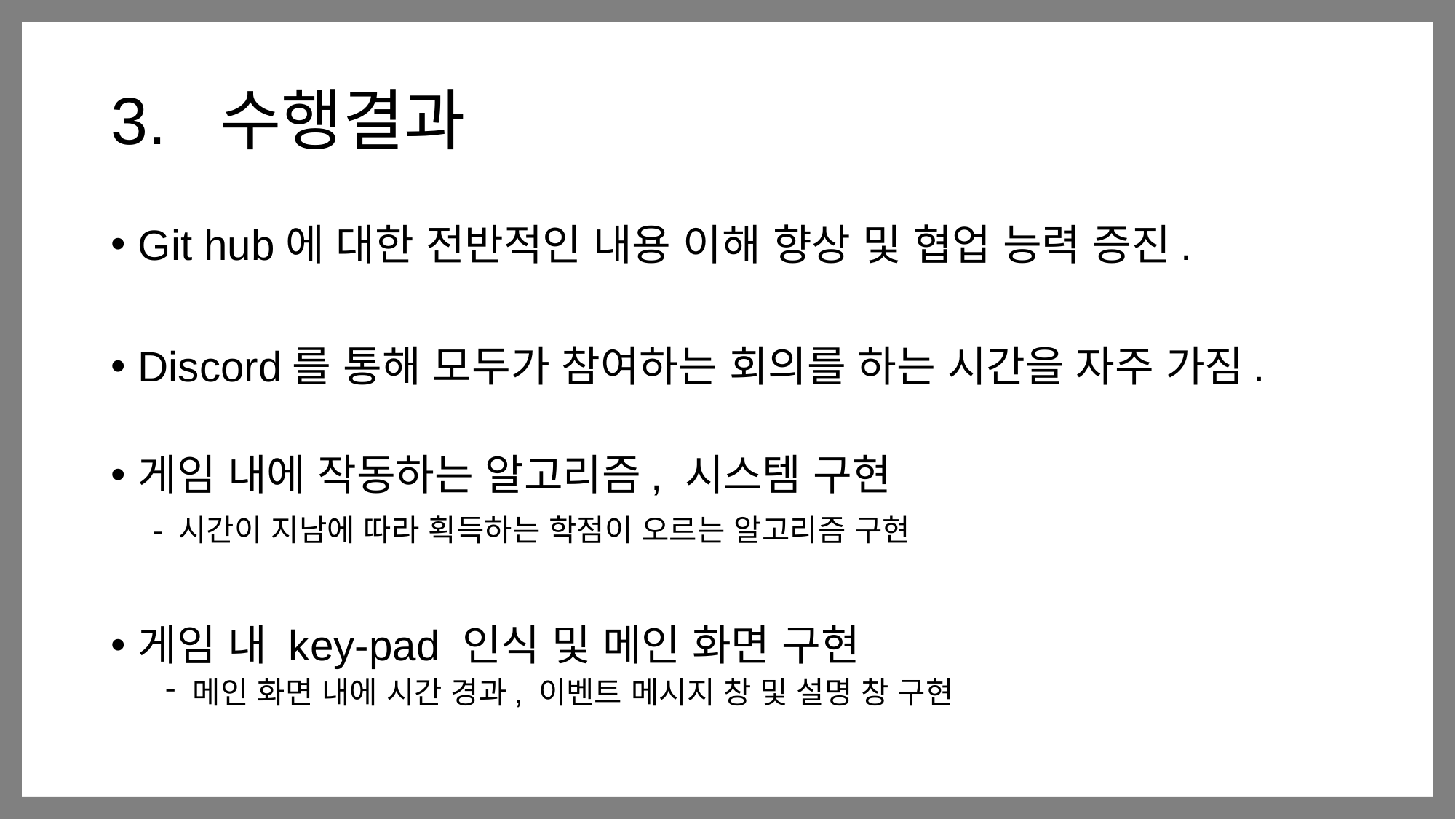

# 3.	수행결과
Git hub에 대한 전반적인 내용 이해 향상 및 협업 능력 증진.

Discord를 통해 모두가 참여하는 회의를 하는 시간을 자주 가짐.

게임 내에 작동하는 알고리즘, 시스템 구현
     - 시간이 지남에 따라 획득하는 학점이 오르는 알고리즘 구현

게임 내 key-pad 인식 및 메인 화면 구현
메인 화면 내에 시간 경과, 이벤트 메시지 창 및 설명 창 구현